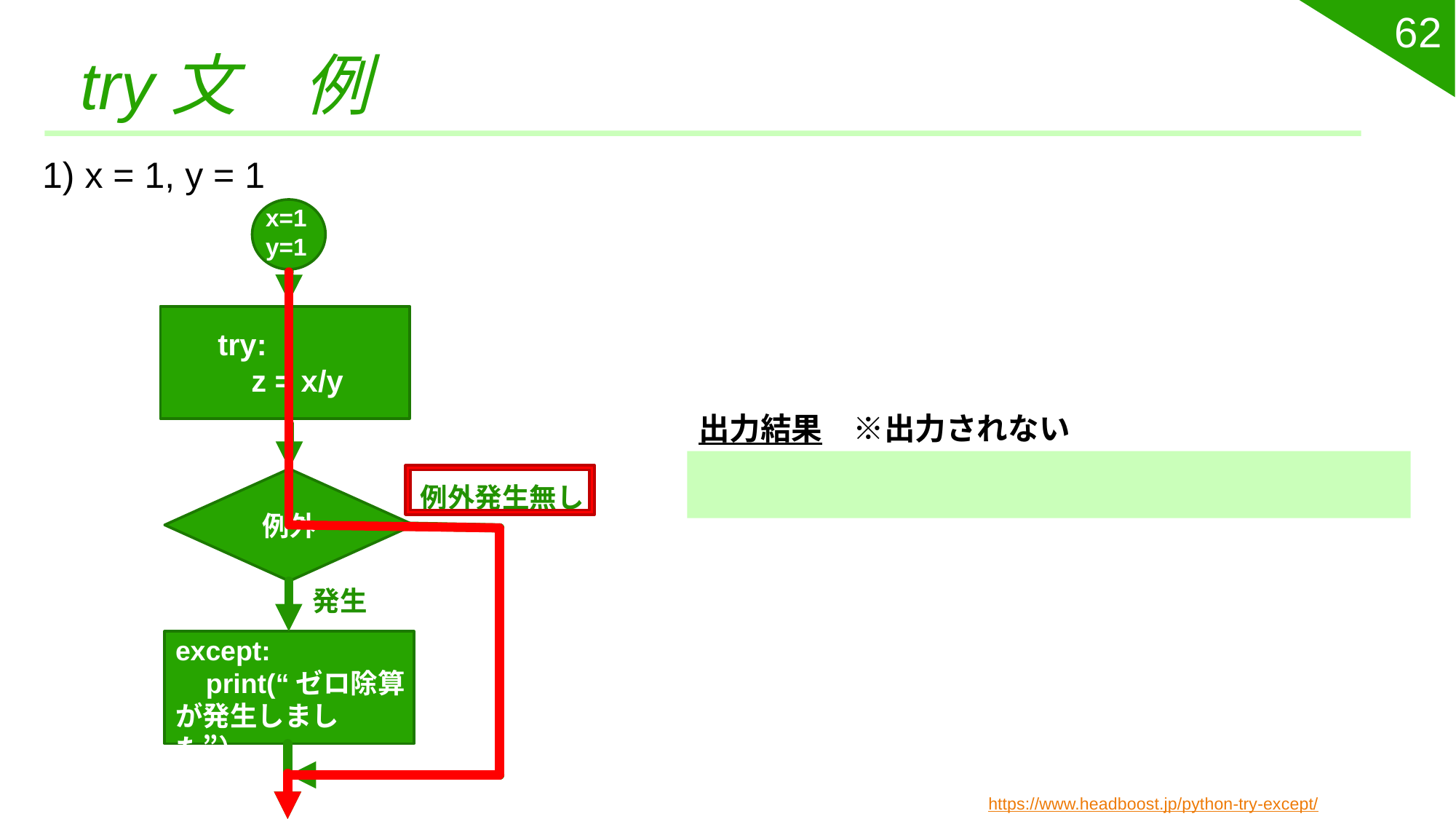

62
# try文　例
1) x = 1, y = 1
x=1
y=1

try:
    z = x/y
出力結果　※出力されない

例外
例外発生無し
発生
except:
    print(“ゼロ除算が発生しました”）

https://www.headboost.jp/python-try-except/